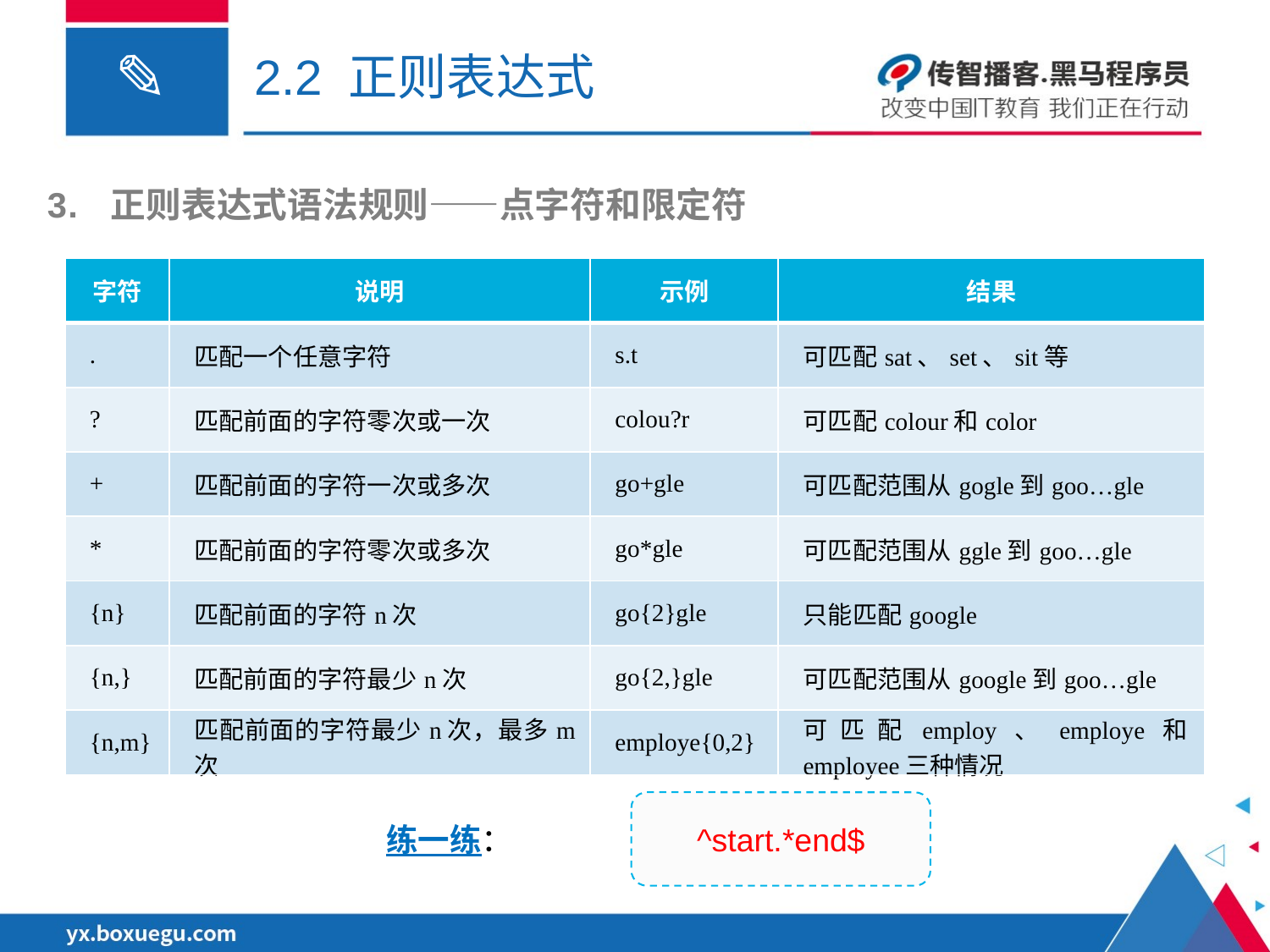

# 2.2 正则表达式
正则表达式语法规则——点字符和限定符
| 字符 | 说明 | 示例 | 结果 |
| --- | --- | --- | --- |
| . | 匹配一个任意字符 | s.t | 可匹配sat、set、sit等 |
| ? | 匹配前面的字符零次或一次 | colou?r | 可匹配colour和color |
| + | 匹配前面的字符一次或多次 | go+gle | 可匹配范围从gogle到goo…gle |
| \* | 匹配前面的字符零次或多次 | go\*gle | 可匹配范围从ggle到goo…gle |
| {n} | 匹配前面的字符n次 | go{2}gle | 只能匹配google |
| {n,} | 匹配前面的字符最少n次 | go{2,}gle | 可匹配范围从google到goo…gle |
| {n,m} | 匹配前面的字符最少n次，最多m次 | employe{0,2} | 可匹配employ、employe和employee三种情况 |
^start.*end$
练一练：